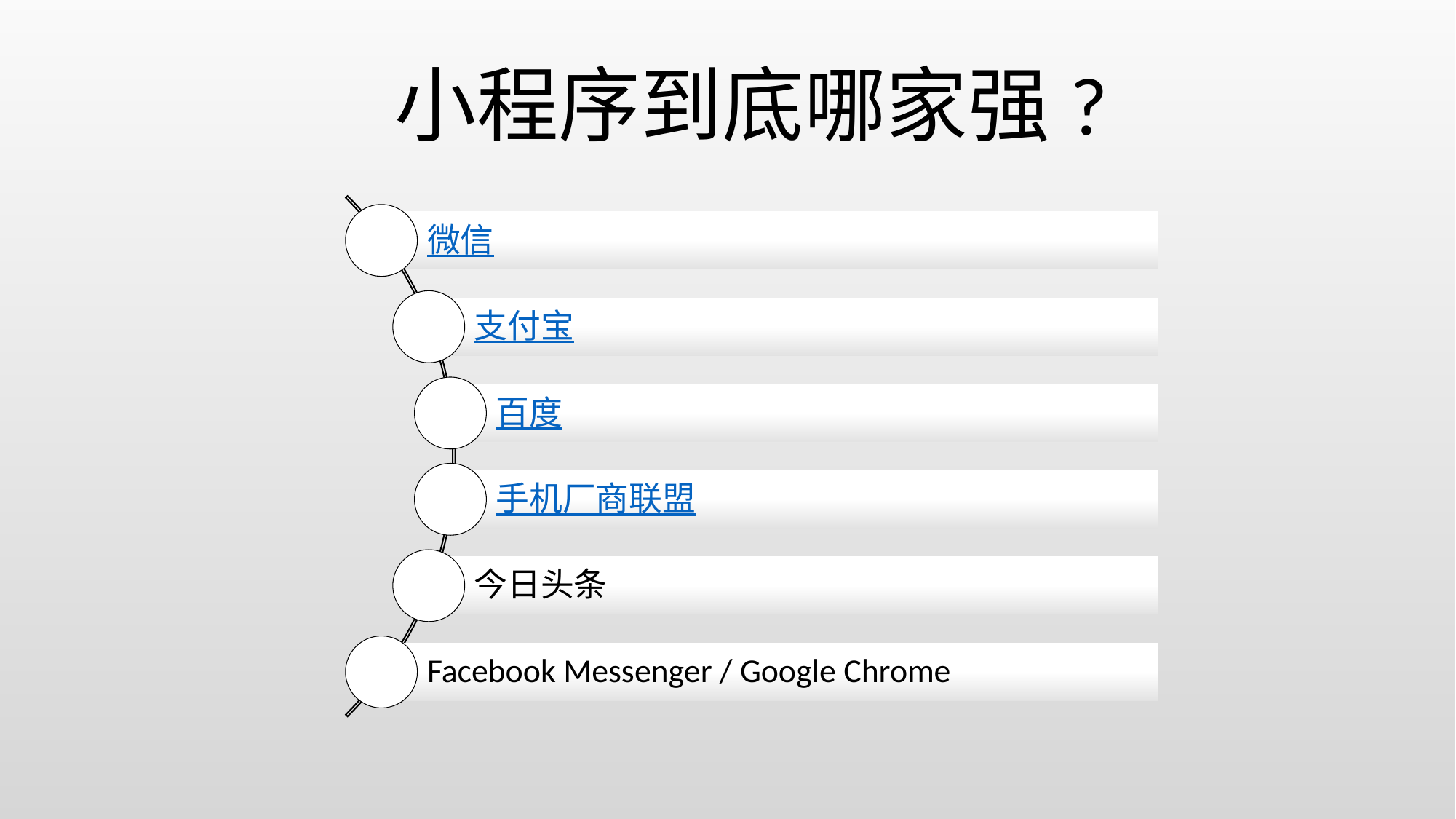

小程序到底哪家强?
微信
支付宝
百度
手机厂商联盟
今日头条
Facebook Messenger / Google Chrome